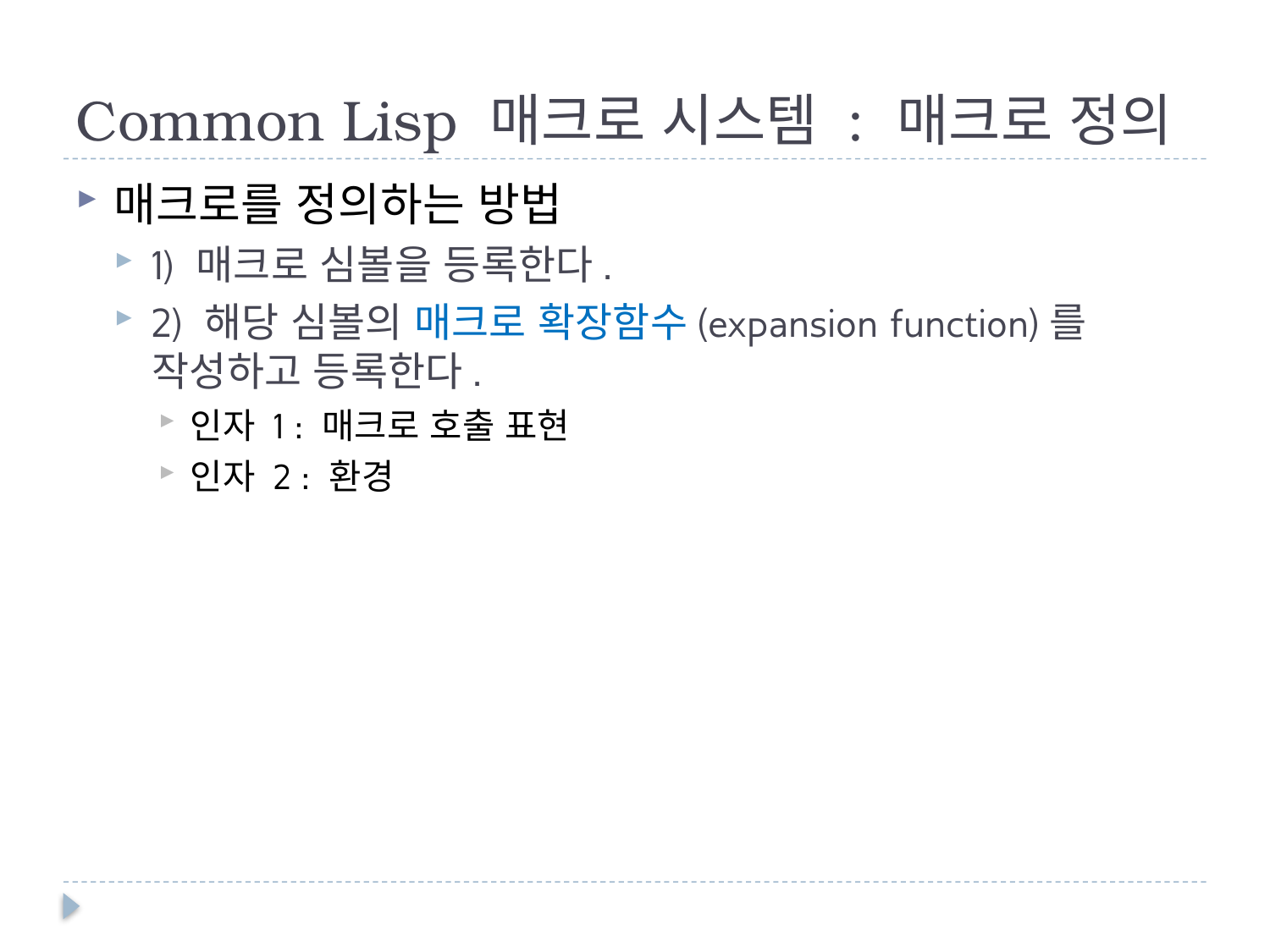

# Common Lisp 매크로 시스템 : 매크로 정의
매크로를 정의하는 방법
1) 매크로 심볼을 등록한다.
2) 해당 심볼의 매크로 확장함수(expansion function)를 작성하고 등록한다.
인자 1 : 매크로 호출 표현
인자 2 : 환경